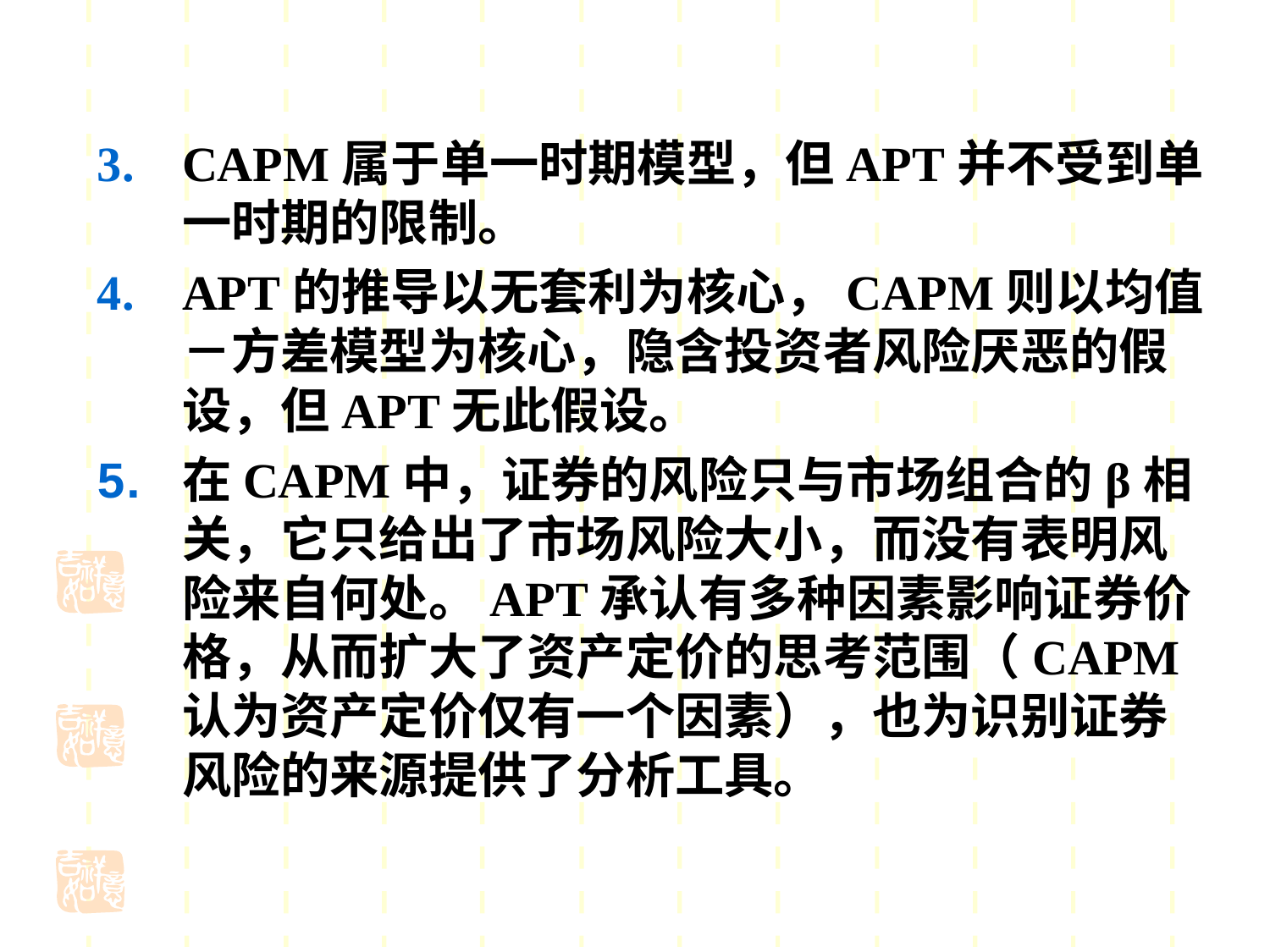

CAPM属于单一时期模型，但APT并不受到单一时期的限制。
APT的推导以无套利为核心，CAPM则以均值－方差模型为核心，隐含投资者风险厌恶的假设，但APT无此假设。
在CAPM中，证券的风险只与市场组合的β相关，它只给出了市场风险大小，而没有表明风险来自何处。APT承认有多种因素影响证券价格，从而扩大了资产定价的思考范围（CAPM认为资产定价仅有一个因素），也为识别证券风险的来源提供了分析工具。